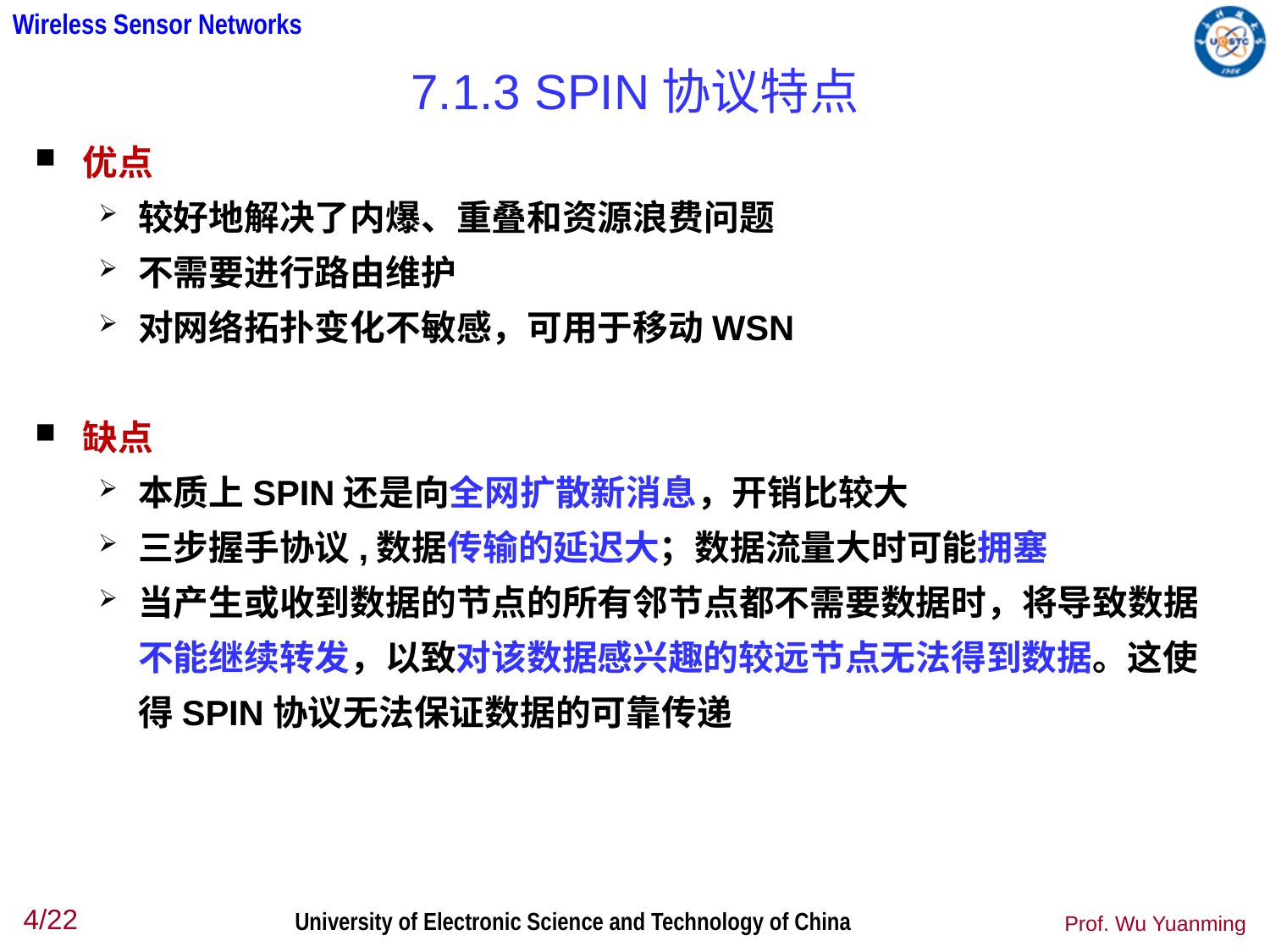

# 7.1.3 SPIN协议特点
优点
较好地解决了内爆、重叠和资源浪费问题
不需要进行路由维护
对网络拓扑变化不敏感，可用于移动WSN

缺点
本质上SPIN还是向全网扩散新消息，开销比较大
三步握手协议,数据传输的延迟大；数据流量大时可能拥塞
当产生或收到数据的节点的所有邻节点都不需要数据时，将导致数据不能继续转发，以致对该数据感兴趣的较远节点无法得到数据。这使得SPIN协议无法保证数据的可靠传递
4/22
Prof. Wu Yuanming